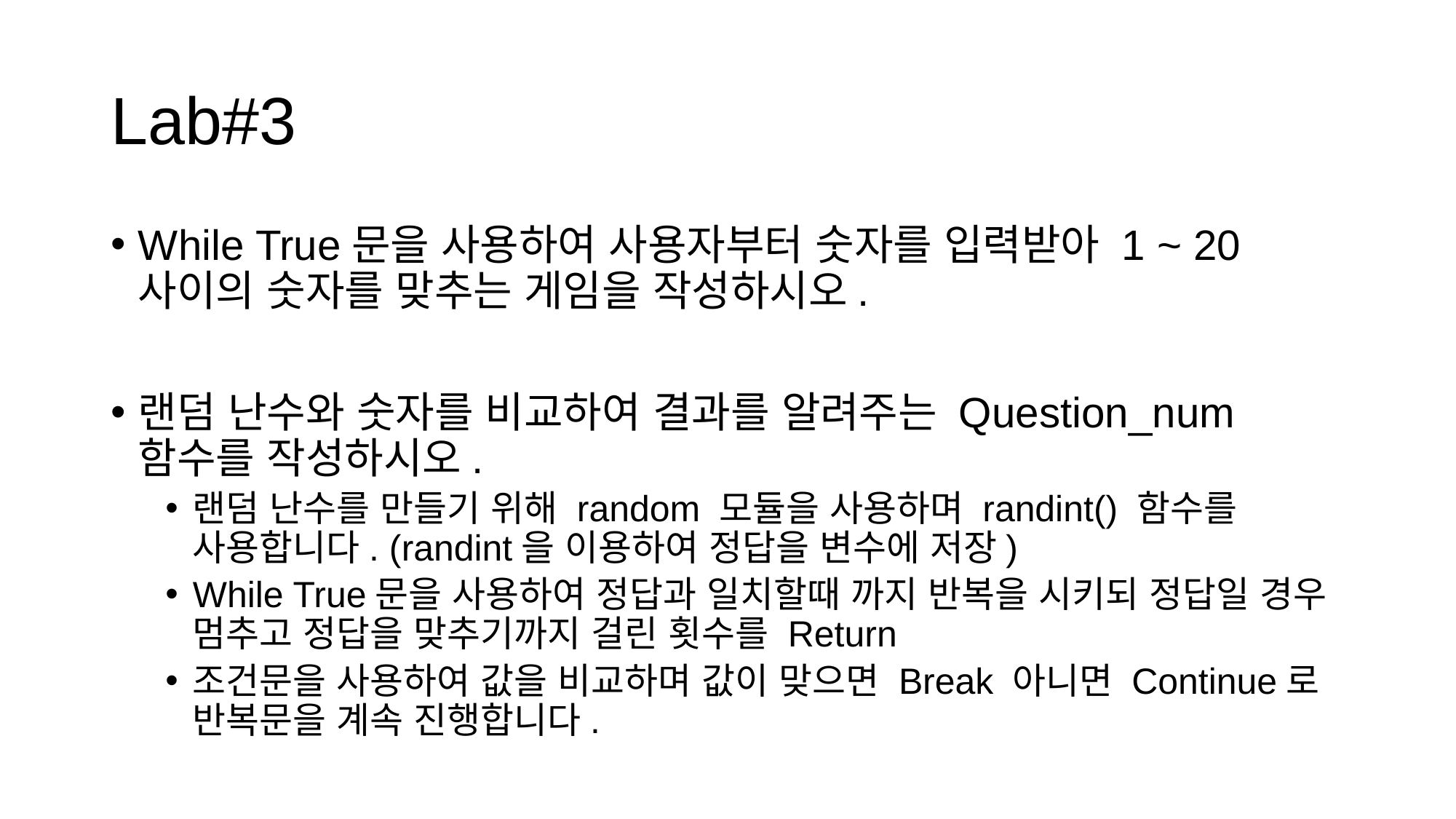

# Lab#3
While True문을 사용하여 사용자부터 숫자를 입력받아 1 ~ 20 사이의 숫자를 맞추는 게임을 작성하시오.

랜덤 난수와 숫자를 비교하여 결과를 알려주는 Question_num 함수를 작성하시오.
랜덤 난수를 만들기 위해 random 모듈을 사용하며 randint() 함수를 사용합니다. (randint을 이용하여 정답을 변수에 저장)
While True문을 사용하여 정답과 일치할때 까지 반복을 시키되 정답일 경우 멈추고 정답을 맞추기까지 걸린 횟수를 Return
조건문을 사용하여 값을 비교하며 값이 맞으면 Break 아니면 Continue로 반복문을 계속 진행합니다.